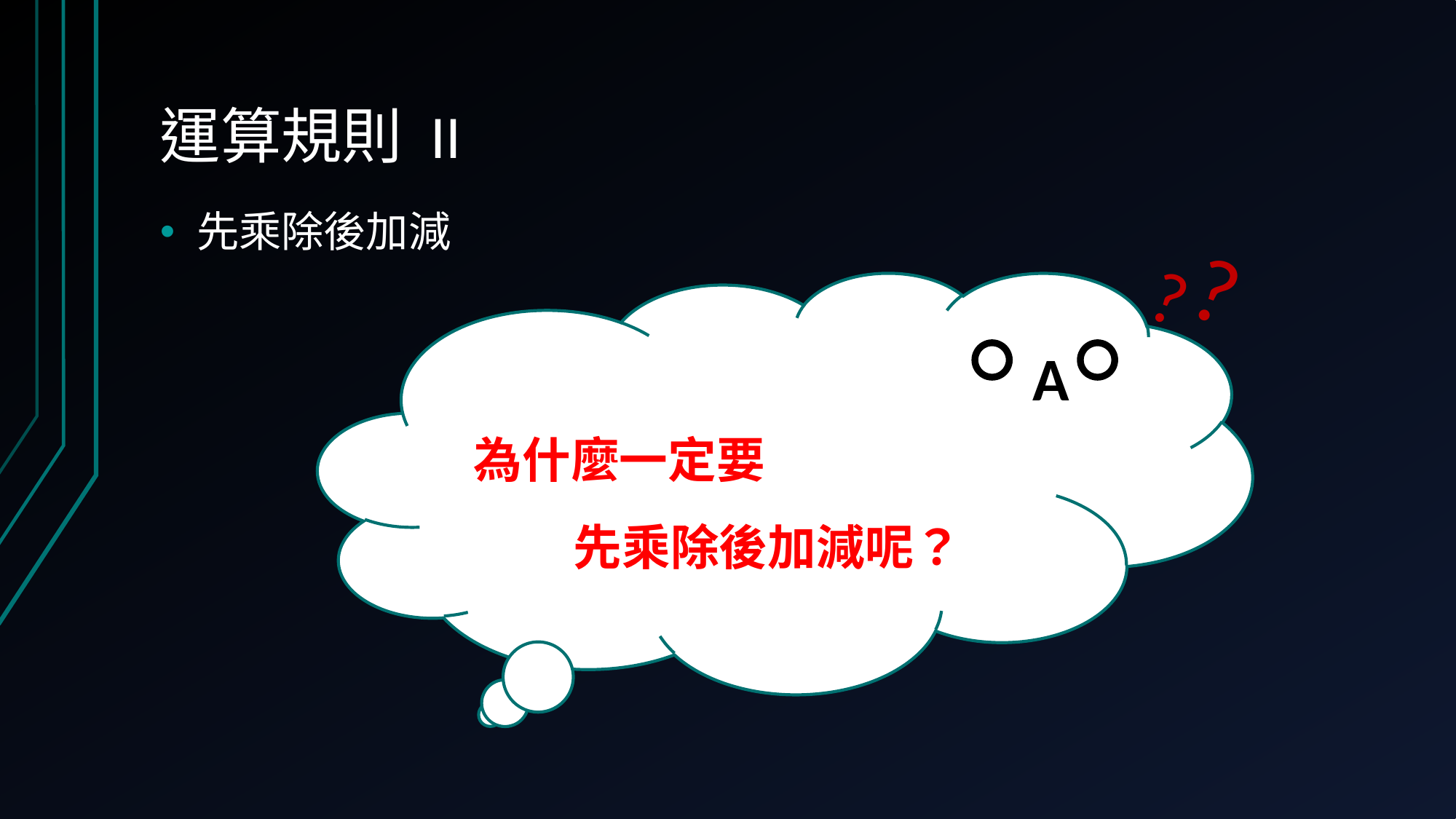

# 運算規則 II
先乘除後加減
?
?

A

 為什麼一定要
          先乘除後加減呢？